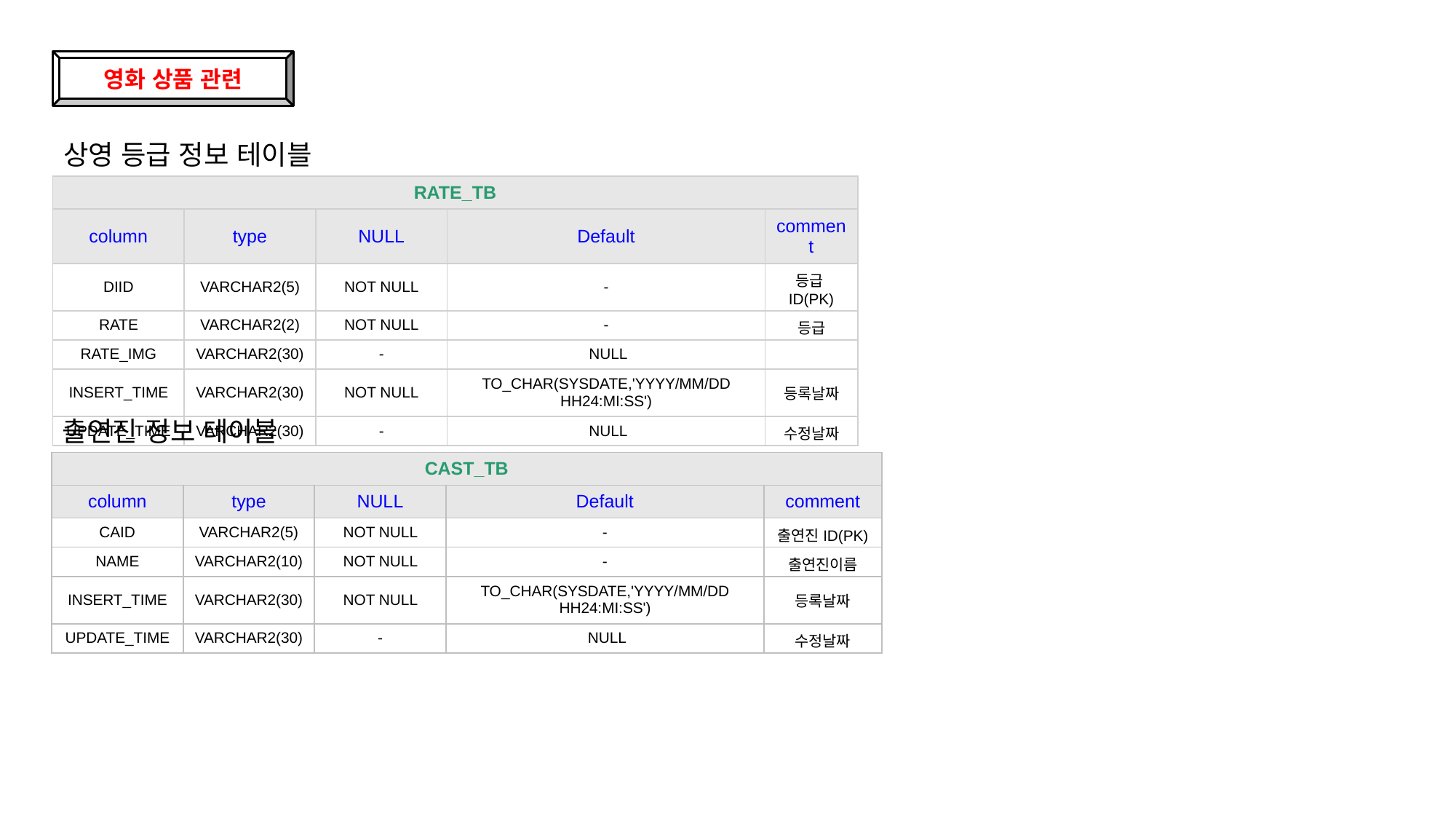

영화 상품 관련
상영 등급 정보 테이블
| RATE\_TB |  |  |  |  |
| --- | --- | --- | --- | --- |
| column | type | NULL | Default | comment |
| DIID | VARCHAR2(5) | NOT NULL | - | 등급ID(PK) |
| RATE | VARCHAR2(2) | NOT NULL | - | 등급 |
| RATE\_IMG | VARCHAR2(30) | - | NULL |  |
| INSERT\_TIME | VARCHAR2(30) | NOT NULL | TO\_CHAR(SYSDATE,'YYYY/MM/DD HH24:MI:SS') | 등록날짜 |
| UPDATE\_TIME | VARCHAR2(30) | - | NULL | 수정날짜 |
출연진 정보 테이블
| CAST\_TB |  |  |  |  |
| --- | --- | --- | --- | --- |
| column | type | NULL | Default | comment |
| CAID | VARCHAR2(5) | NOT NULL | - | 출연진ID(PK) |
| NAME | VARCHAR2(10) | NOT NULL | - | 출연진이름 |
| INSERT\_TIME | VARCHAR2(30) | NOT NULL | TO\_CHAR(SYSDATE,'YYYY/MM/DD HH24:MI:SS') | 등록날짜 |
| UPDATE\_TIME | VARCHAR2(30) | - | NULL | 수정날짜 |